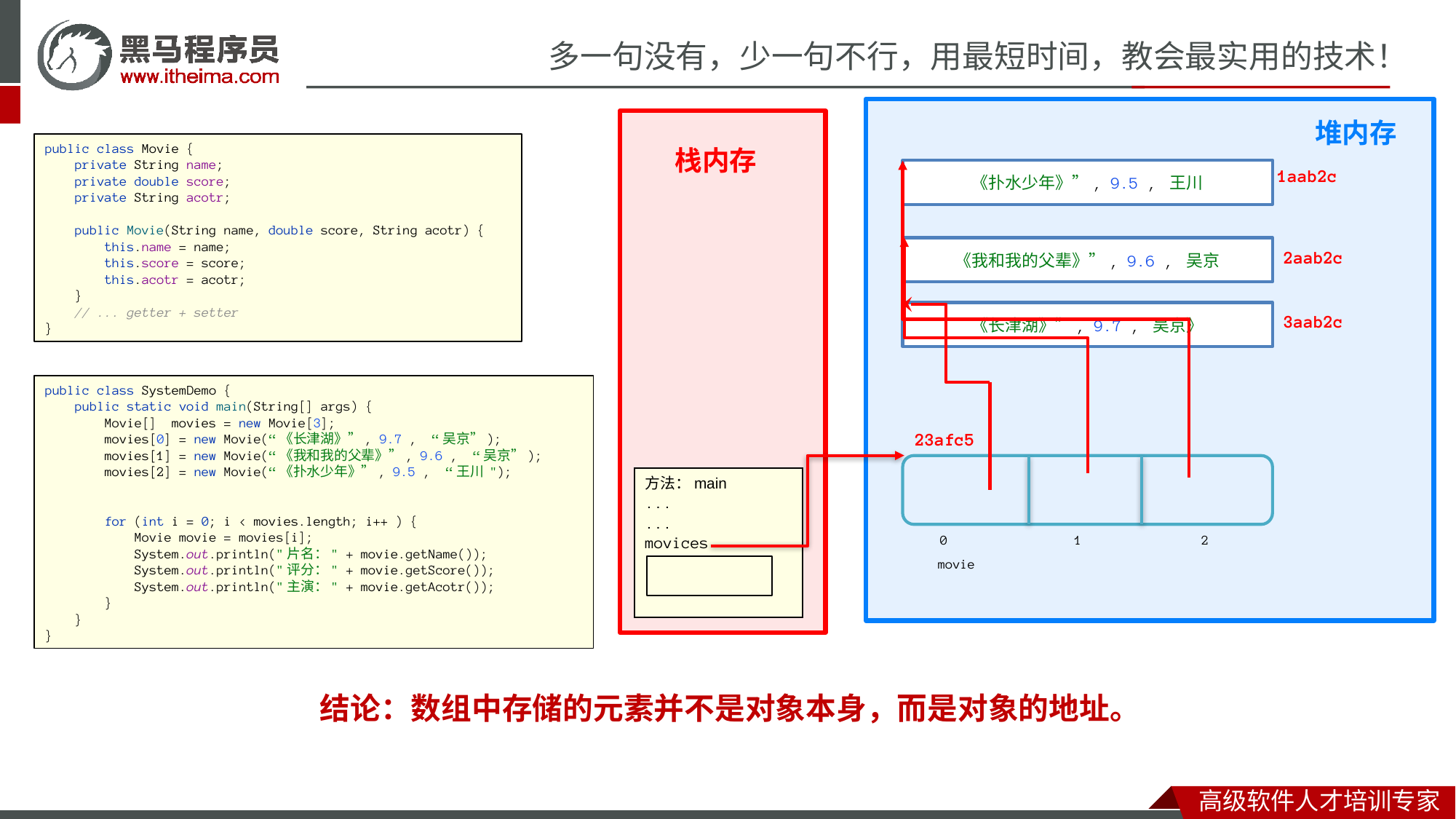

堆内存

栈内存
public class Movie {
    private String name;
    private double score;
    private String acotr;
    public Movie(String name, double score, String acotr) {
        this.name = name;
        this.score = score;
        this.acotr = acotr;
    }
    // ... getter + setter
}
1aab2c
《扑水少年》”, 9.5 , 王川
《我和我的父辈》”, 9.6 , 吴京
2aab2c

《长津湖》”, 9.7 , 吴京》
3aab2c
public class SystemDemo {
    public static void main(String[] args) {
        Movie[]  movies = new Movie[3];
        movies[0] = new Movie(“《长津湖》”, 9.7 ,  “吴京”);
        movies[1] = new Movie(“《我和我的父辈》”, 9.6 ,  “吴京”);
        movies[2] = new Movie(“《扑水少年》”, 9.5 ,  “王川 ");
        for (int i = 0; i < movies.length; i++ ) {
            Movie movie = movies[i];
            System.out.println("片名：" + movie.getName());
            System.out.println("评分：" + movie.getScore());
            System.out.println("主演：" + movie.getAcotr());
        }
    }
}
23afc5

方法：main
...
...
movices

0                 1                2
movie

结论：数组中存储的元素并不是对象本身，而是对象的地址。